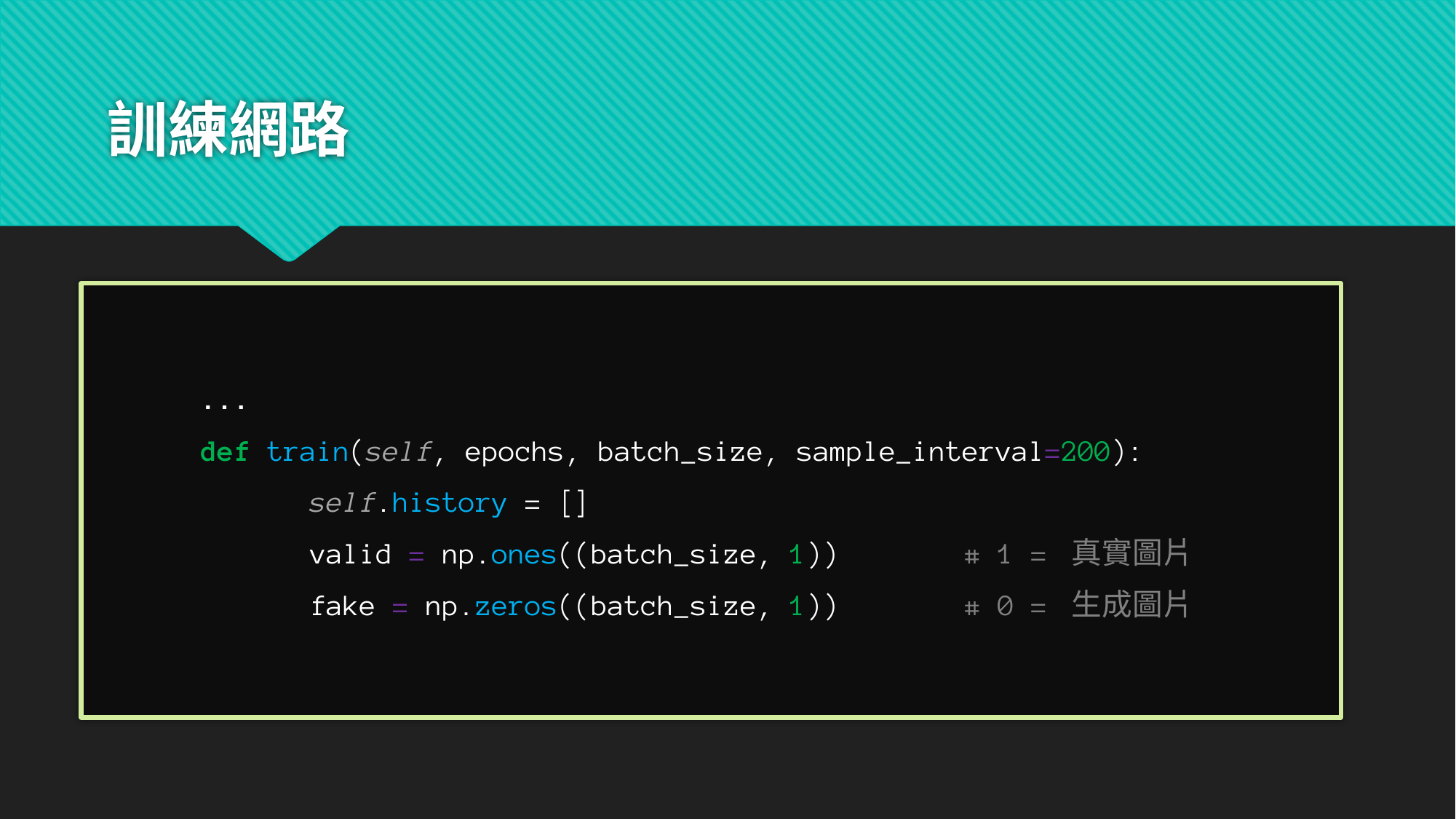

# 訓練網路
	...
	def train(self, epochs, batch_size, sample_interval=200):
		self.history = []
		valid = np.ones((batch_size, 1))		# 1 = 真實圖片
		fake = np.zeros((batch_size, 1))		# 0 = 生成圖片